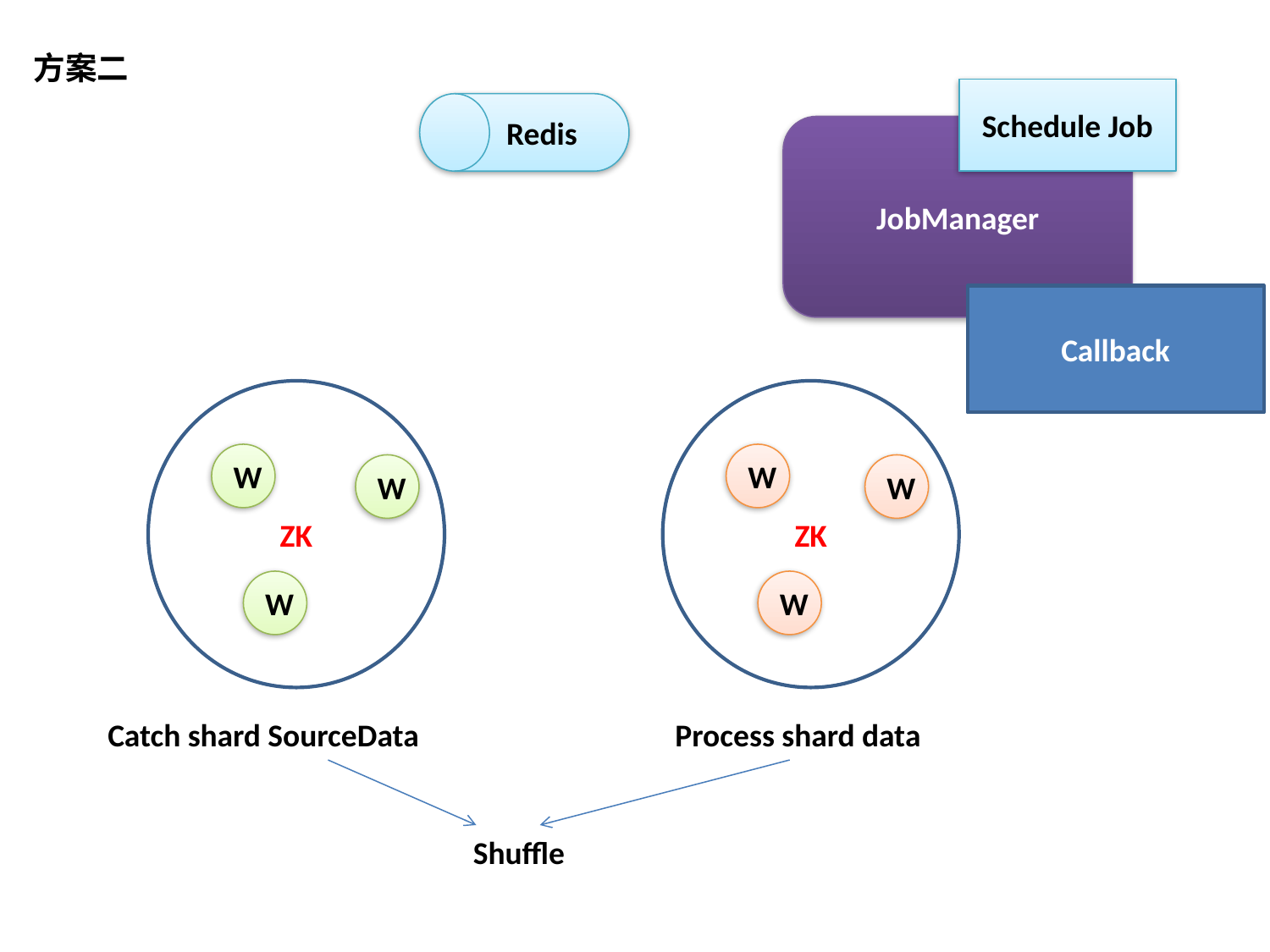

方案二
Schedule Job
Redis
JobManager
Callback
ZK
ZK
W
W
W
W
W
W
Catch shard SourceData
Process shard data
Shuffle